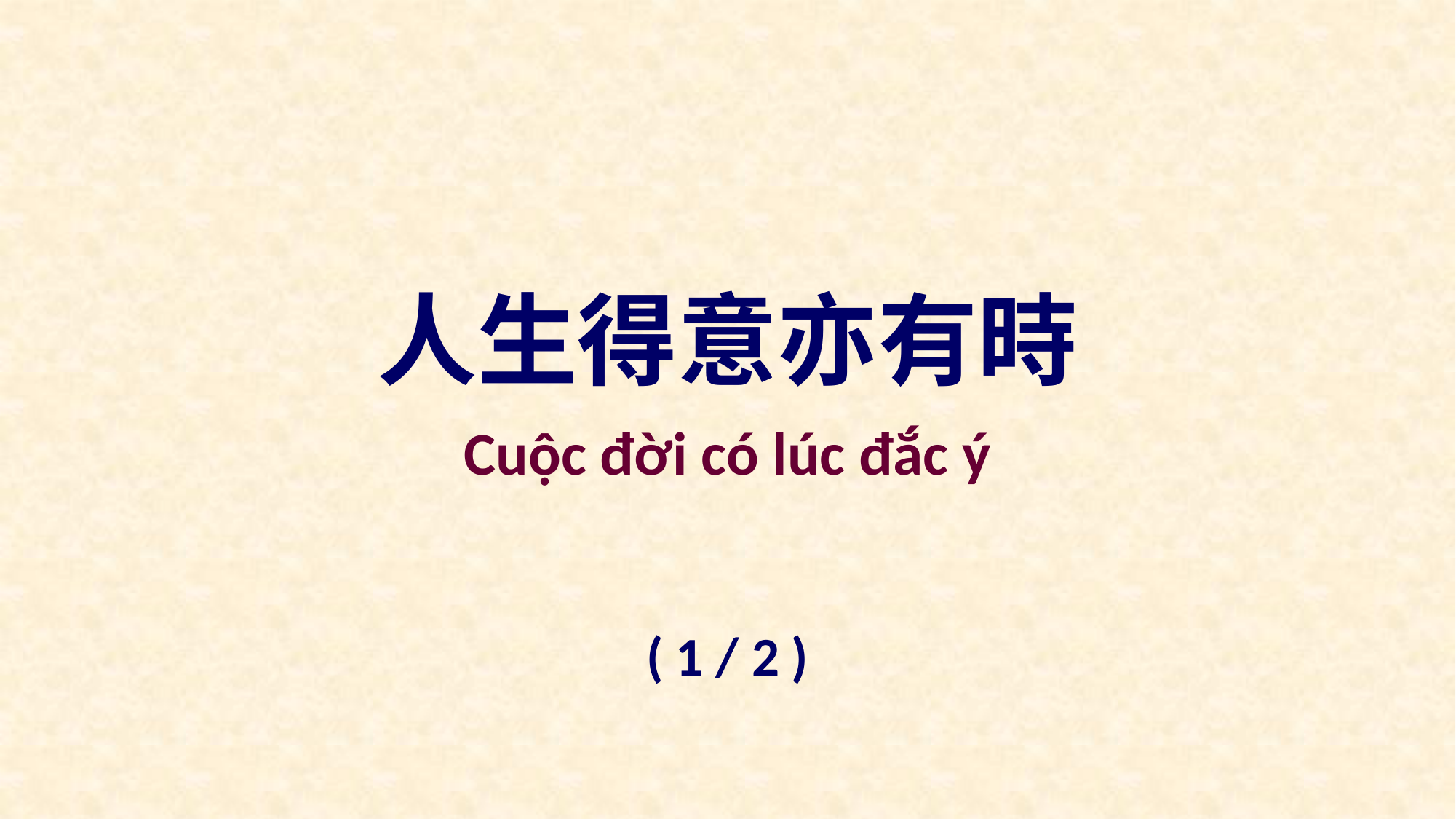

人生得意亦有時
Cuộc đời có lúc đắc ý
( 1 / 2 )